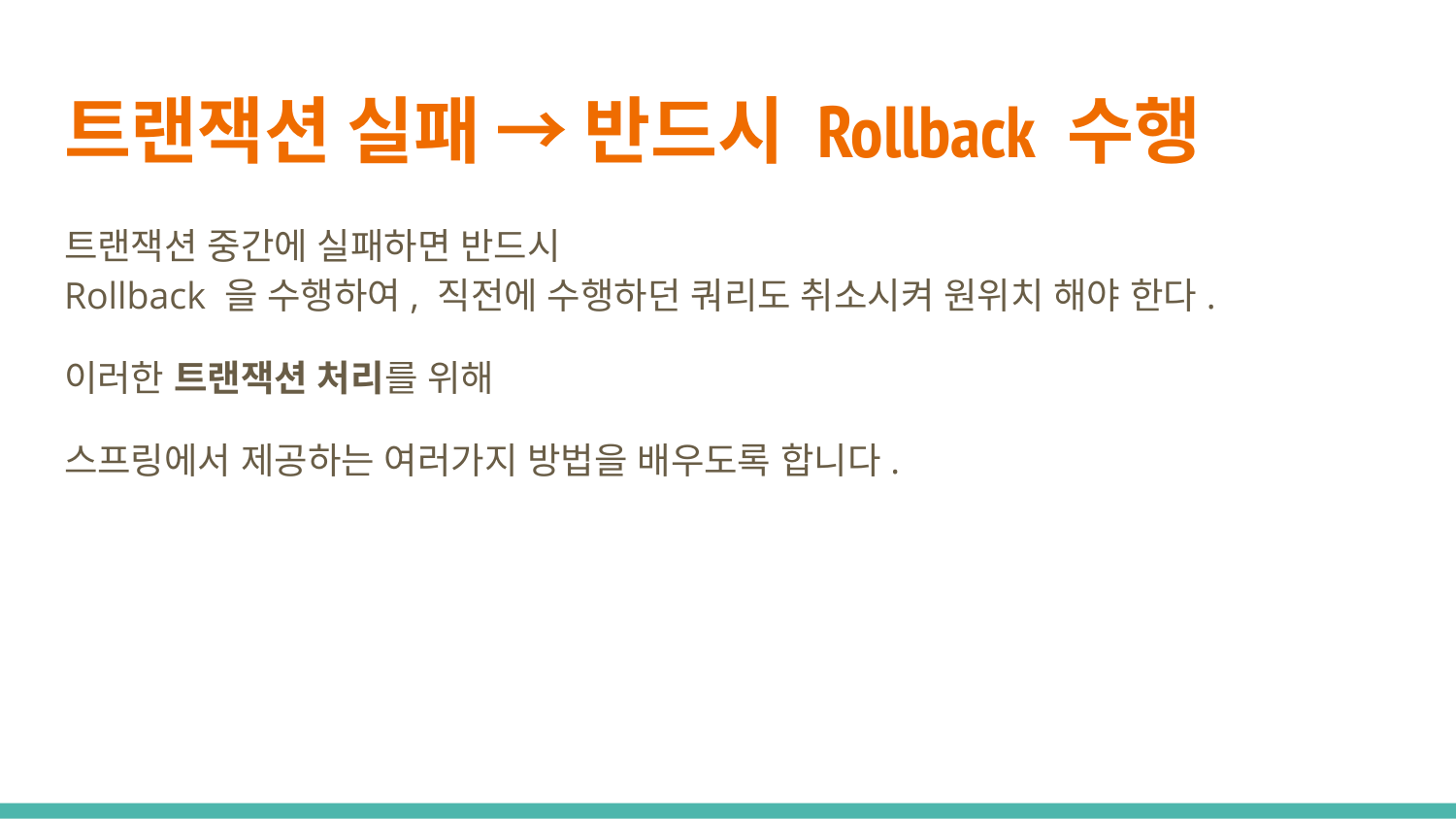

# 트랜잭션 실패 → 반드시 Rollback 수행
트랜잭션 중간에 실패하면 반드시
Rollback 을 수행하여, 직전에 수행하던 쿼리도 취소시켜 원위치 해야 한다.
이러한 트랜잭션 처리를 위해
스프링에서 제공하는 여러가지 방법을 배우도록 합니다.